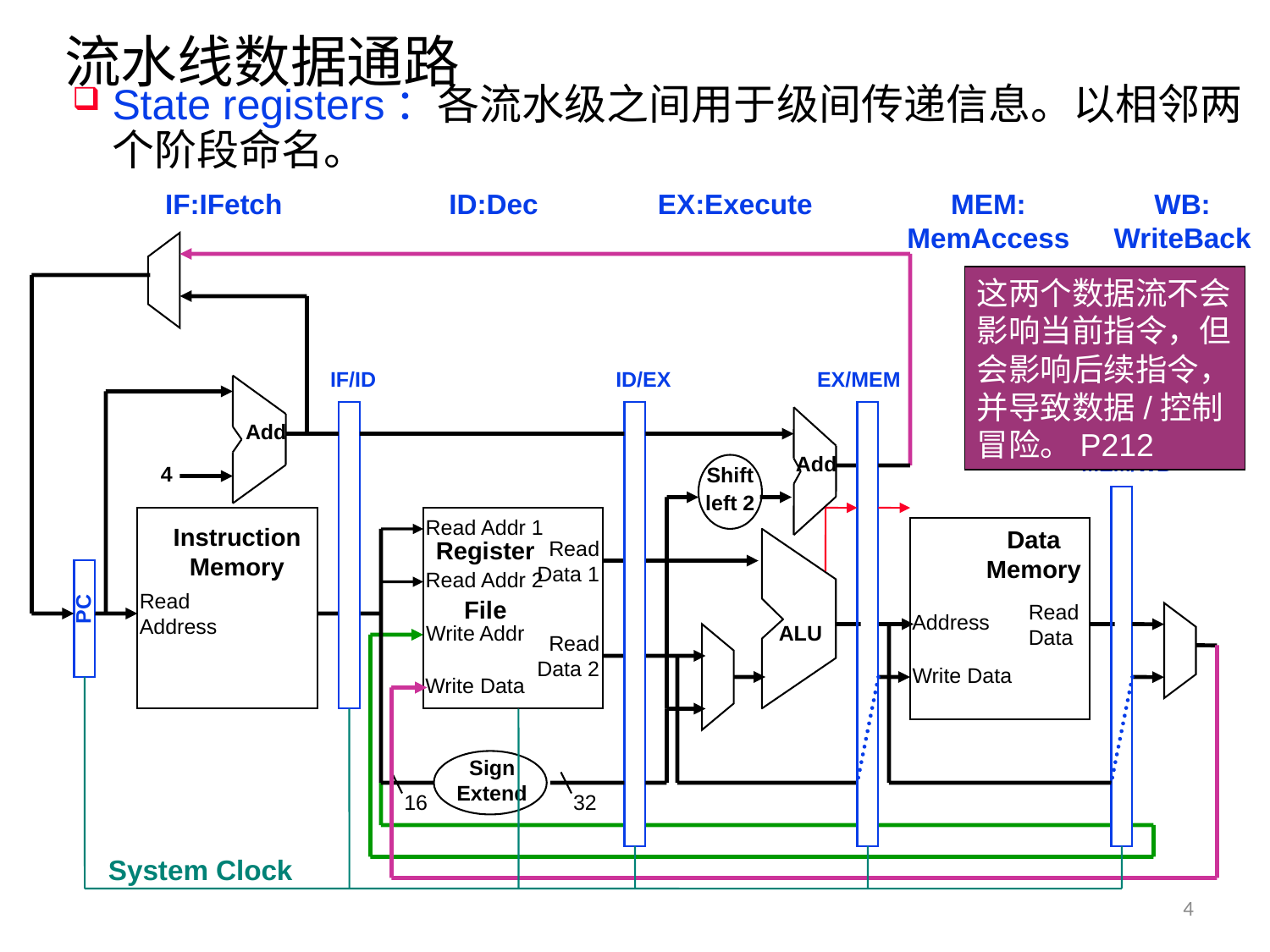

# 流水线数据通路
State registers：各流水级之间用于级间传递信息。以相邻两个阶段命名。
IF:IFetch
ID:Dec
EX:Execute
MEM:
MemAccess
WB:
WriteBack

IF/ID
ID/EX
EX/MEM

Add

Add
MEM/WB
4

Shift
left 2

Read Addr 1

Instruction
Memory

Data
Memory

Register

File
Read
 Data 1

Read Addr 2

Read
Address

PC
Read
Data
Address

Write Addr
ALU
Read
 Data 2

Write Data

Write Data

Sign
Extend

16

32

这两个数据流不会影响当前指令，但会影响后续指令，并导致数据/控制冒险。P212

System Clock

4